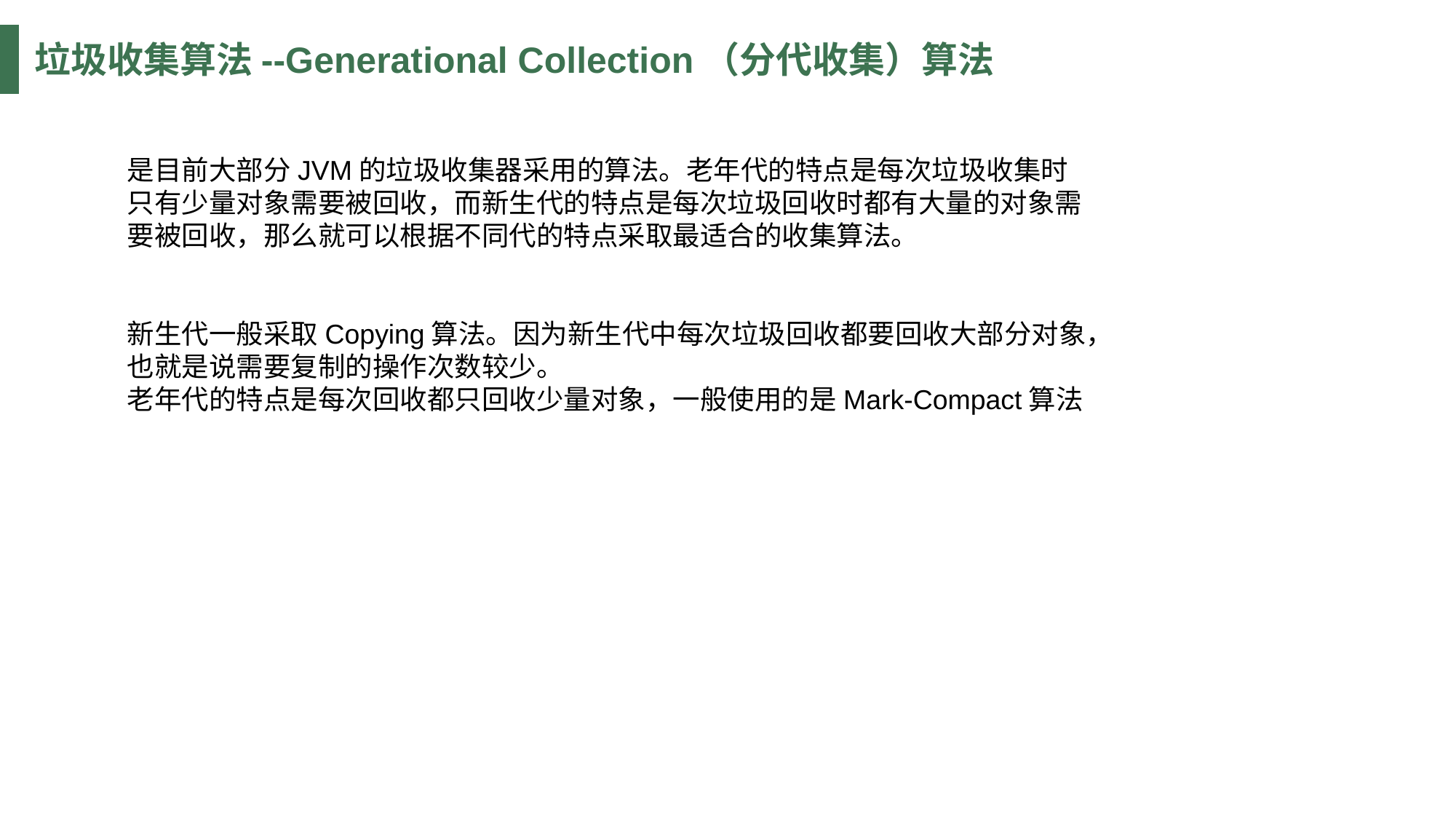

垃圾收集算法--Generational Collection（分代收集）算法
是目前大部分JVM的垃圾收集器采用的算法。老年代的特点是每次垃圾收集时只有少量对象需要被回收，而新生代的特点是每次垃圾回收时都有大量的对象需要被回收，那么就可以根据不同代的特点采取最适合的收集算法。

新生代一般采取Copying算法。因为新生代中每次垃圾回收都要回收大部分对象，也就是说需要复制的操作次数较少。
老年代的特点是每次回收都只回收少量对象，一般使用的是Mark-Compact算法